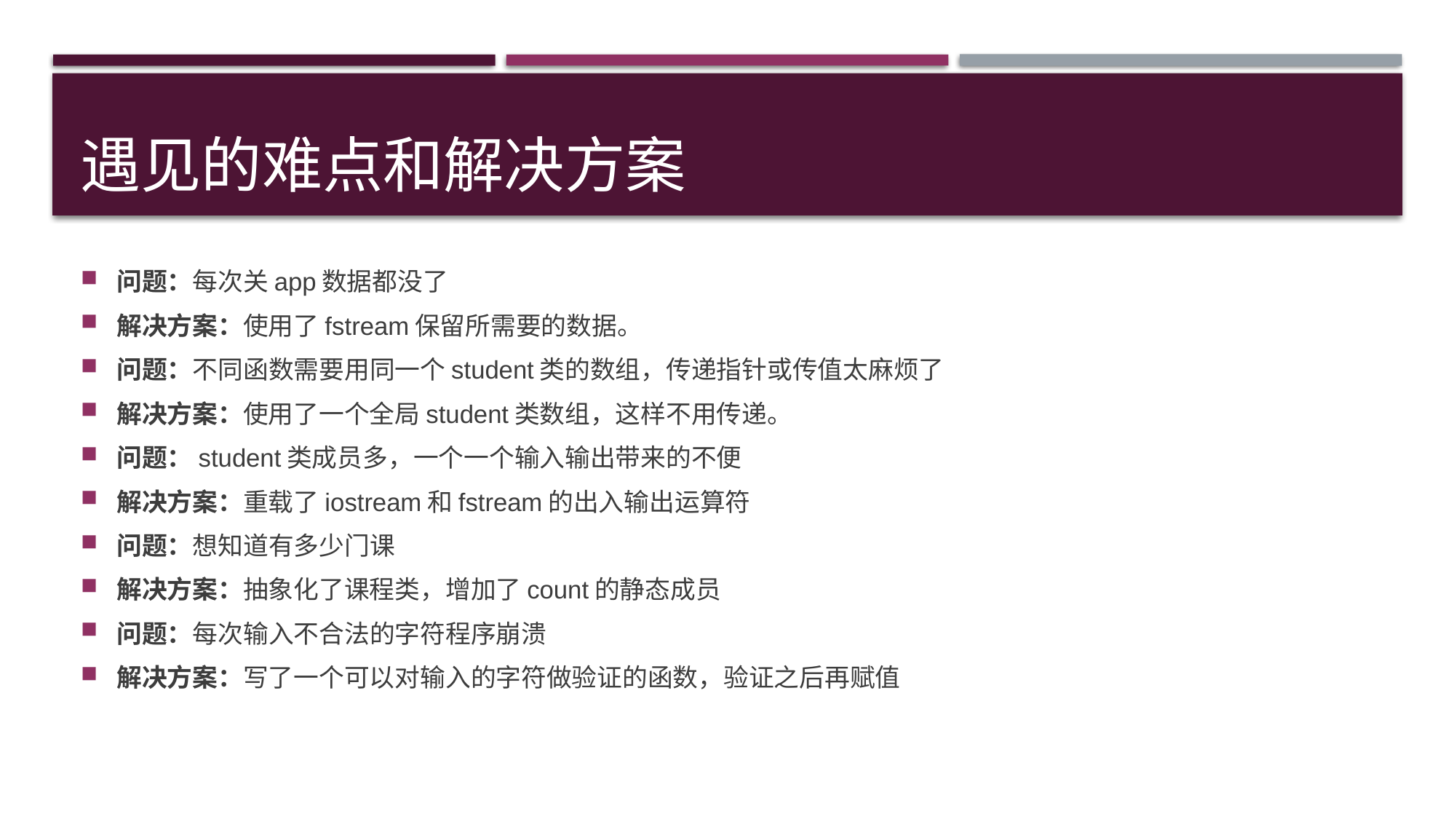

# 遇见的难点和解决方案
问题：每次关app数据都没了
解决方案：使用了fstream保留所需要的数据。
问题：不同函数需要用同一个student类的数组，传递指针或传值太麻烦了
解决方案：使用了一个全局student类数组，这样不用传递。
问题：student类成员多，一个一个输入输出带来的不便
解决方案：重载了iostream和fstream的出入输出运算符
问题：想知道有多少门课
解决方案：抽象化了课程类，增加了count的静态成员
问题：每次输入不合法的字符程序崩溃
解决方案：写了一个可以对输入的字符做验证的函数，验证之后再赋值